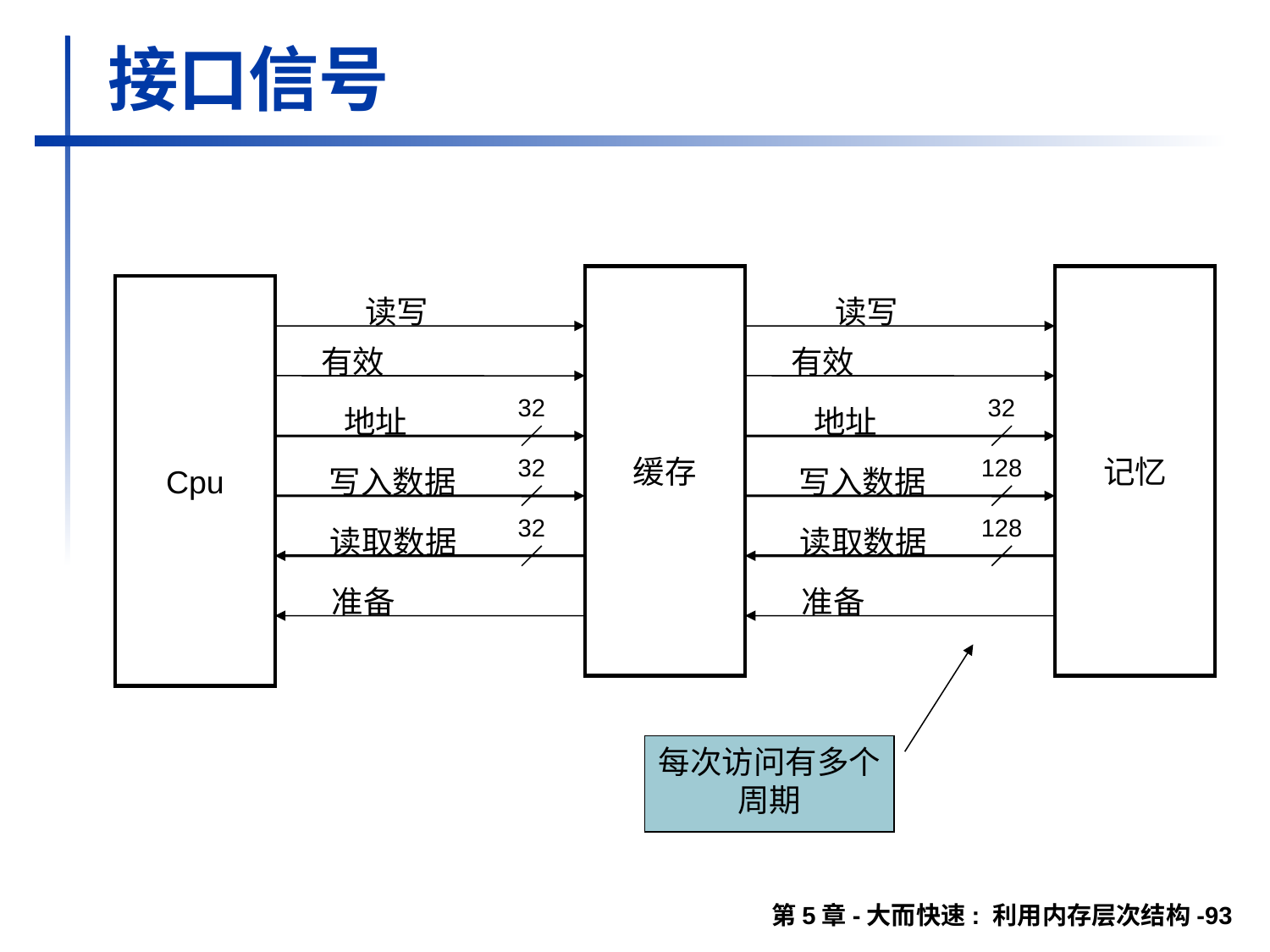

# 接口信号
缓存
记忆
Cpu
读写
读写

有效
有效

32
32
地址
地址

32
128
写入数据
写入数据

32
128
读取数据
读取数据

准备
准备

每次访问有多个周期
第5章-大而快速: 利用内存层次结构-93